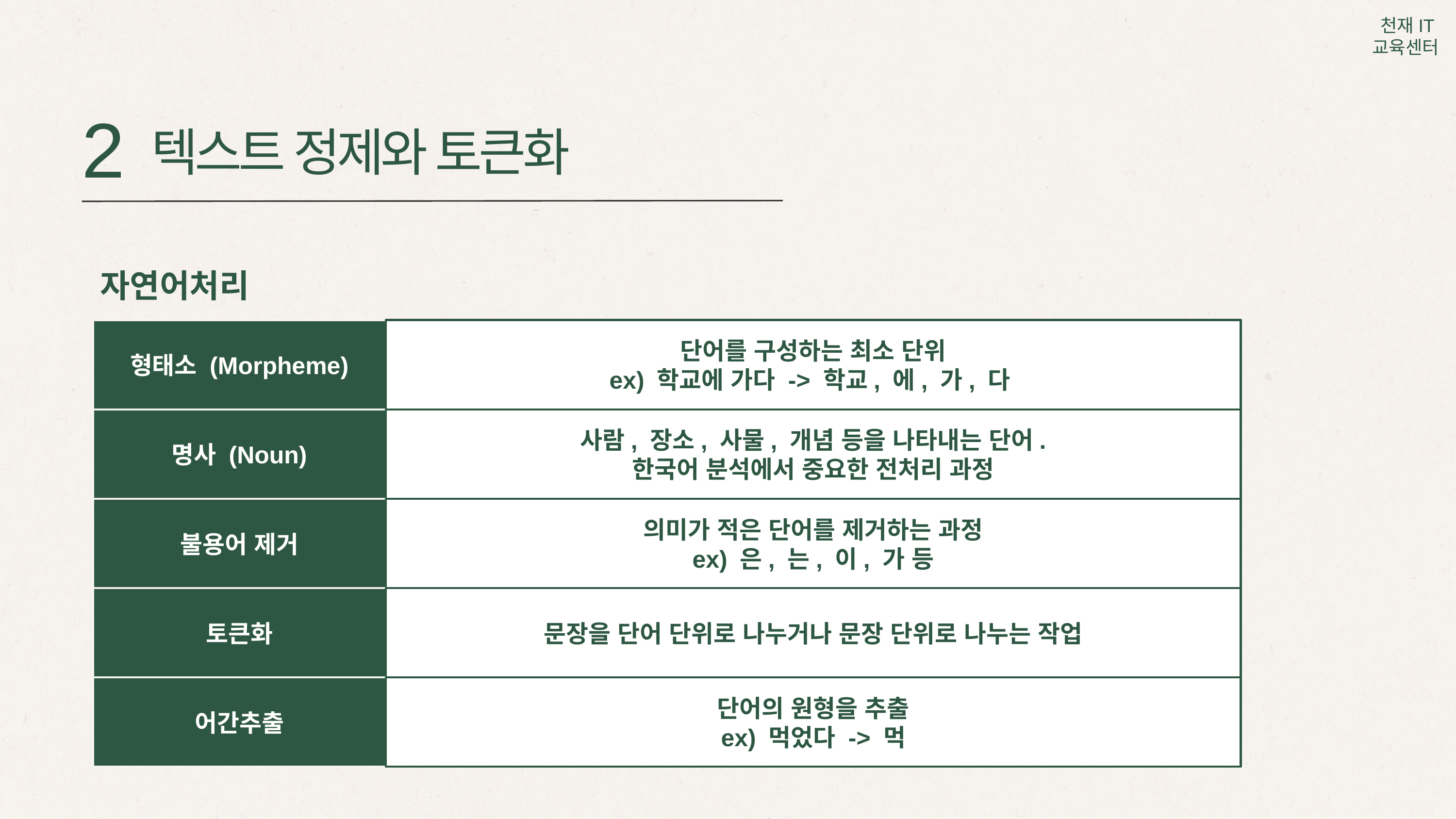

2
텍스트 정제와 토큰화

자연어처리
형태소 (Morpheme)
단어를 구성하는 최소 단위
ex) 학교에 가다 -> 학교, 에, 가, 다
명사 (Noun)
사람, 장소, 사물, 개념 등을 나타내는 단어.
한국어 분석에서 중요한 전처리 과정
불용어 제거
의미가 적은 단어를 제거하는 과정
ex) 은, 는, 이, 가 등
토큰화
문장을 단어 단위로 나누거나 문장 단위로 나누는 작업
어간추출
단어의 원형을 추출
ex) 먹었다 -> 먹